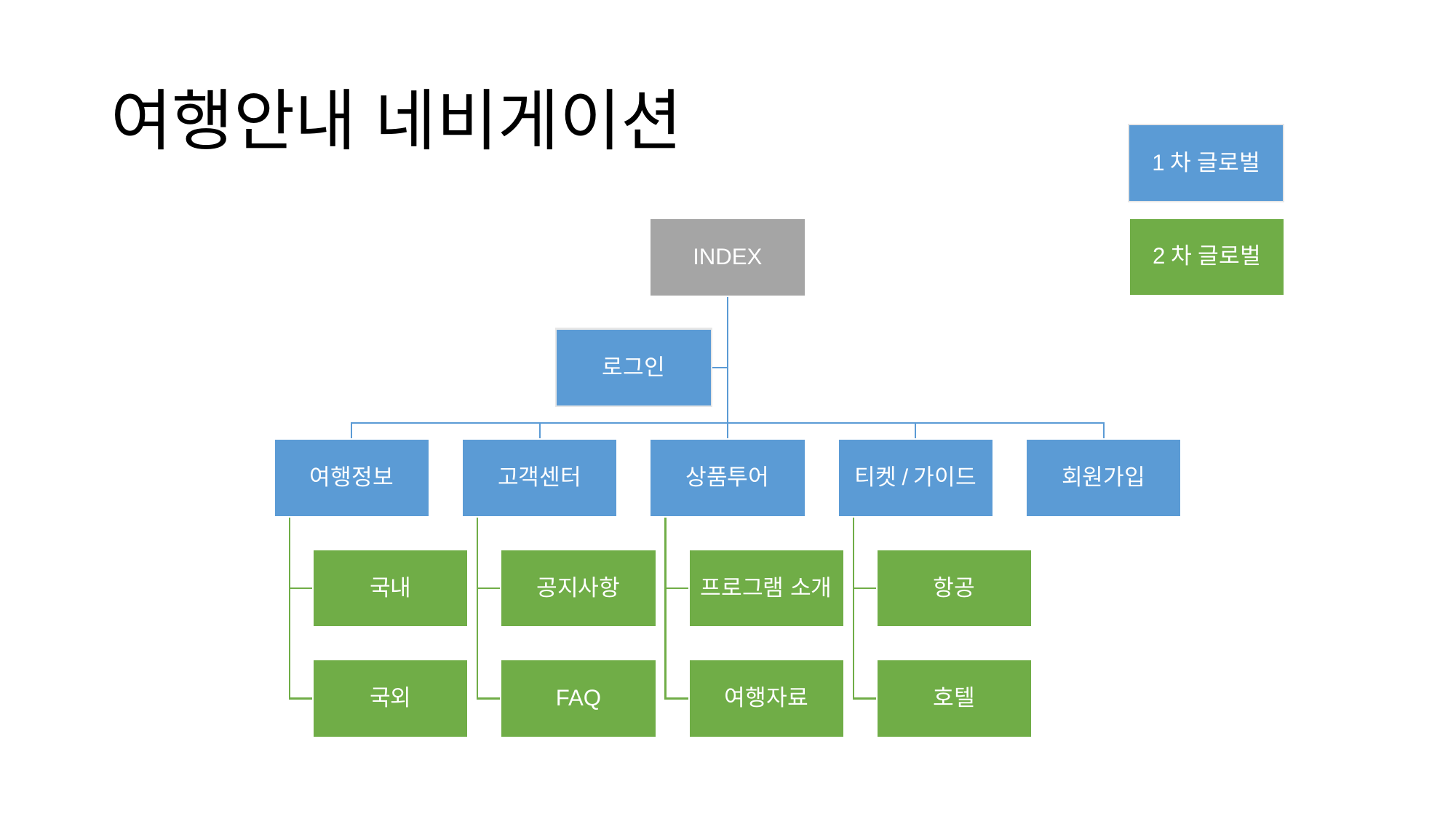

# 여행안내 네비게이션

1차 글로벌
INDEX
여행정보
국내
국외
고객센터
공지사항
FAQ
상품투어
프로그램 소개
여행자료
티켓/가이드
항공
호텔
회원가입
로그인
2차 글로벌